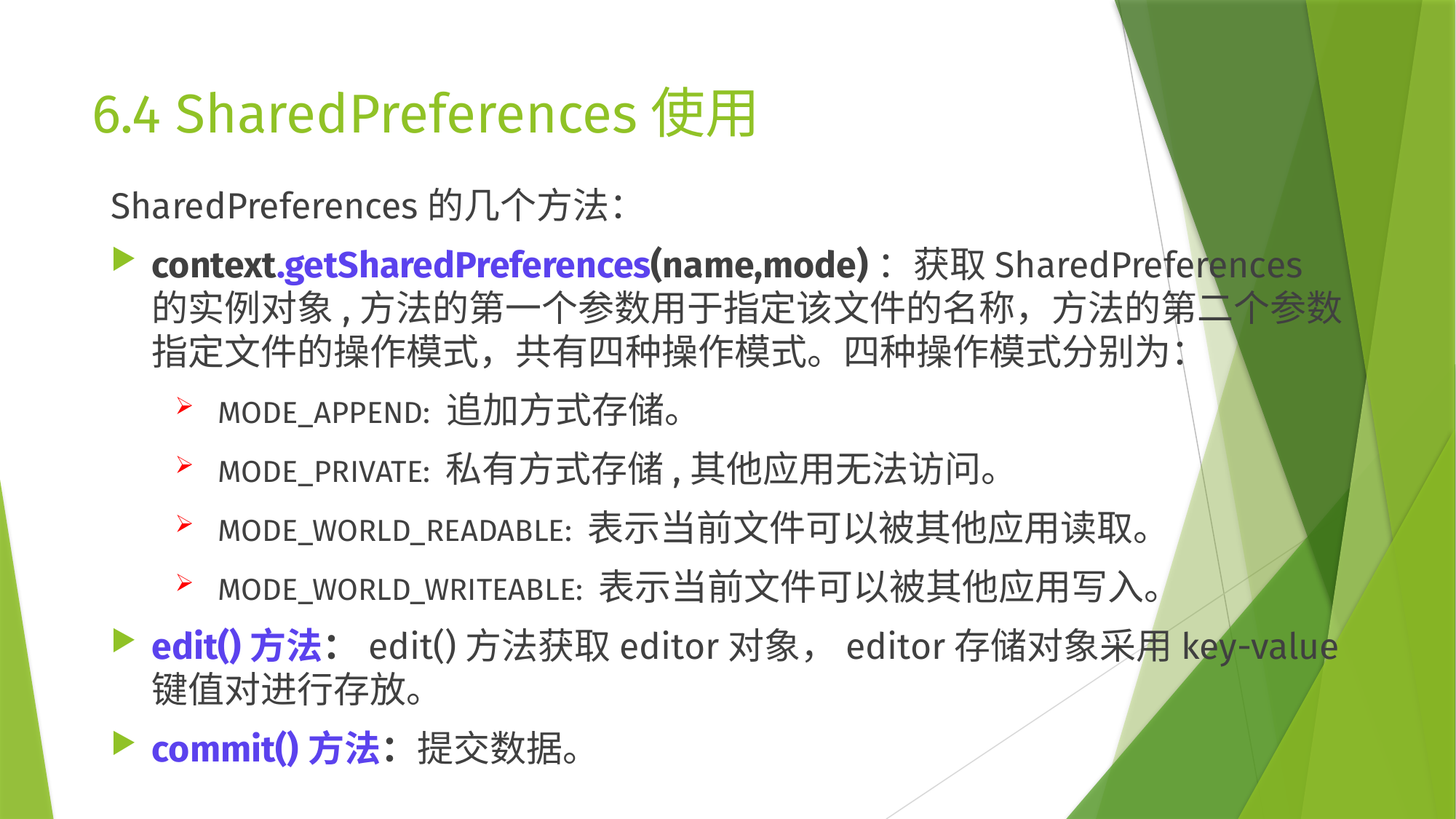

# 6.4 SharedPreferences使用
SharedPreferences的几个方法：
context.getSharedPreferences(name,mode)：获取SharedPreferences的实例对象,方法的第一个参数用于指定该文件的名称，方法的第二个参数指定文件的操作模式，共有四种操作模式。四种操作模式分别为：
MODE_APPEND: 追加方式存储。
MODE_PRIVATE: 私有方式存储,其他应用无法访问。
MODE_WORLD_READABLE: 表示当前文件可以被其他应用读取。
MODE_WORLD_WRITEABLE: 表示当前文件可以被其他应用写入。
edit()方法：edit()方法获取editor对象，editor存储对象采用key-value键值对进行存放。
commit()方法：提交数据。